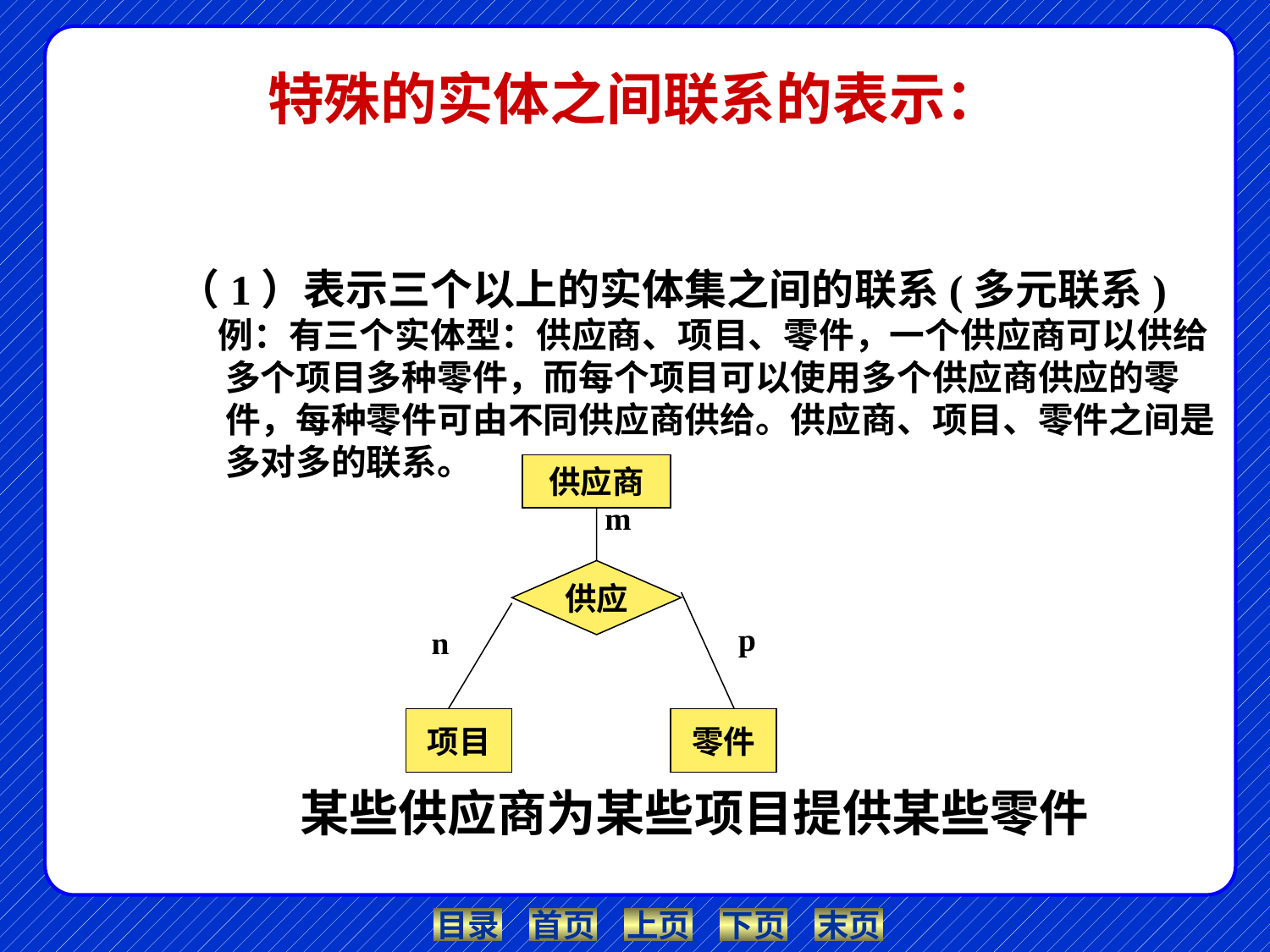

# 特殊的实体之间联系的表示：
（1）表示三个以上的实体集之间的联系(多元联系)
    例：有三个实体型：供应商、项目、零件，一个供应商可以供给多个项目多种零件，而每个项目可以使用多个供应商供应的零件，每种零件可由不同供应商供给。供应商、项目、零件之间是多对多的联系。

供应商

m

供应

p
n
项目
零件
某些供应商为某些项目提供某些零件